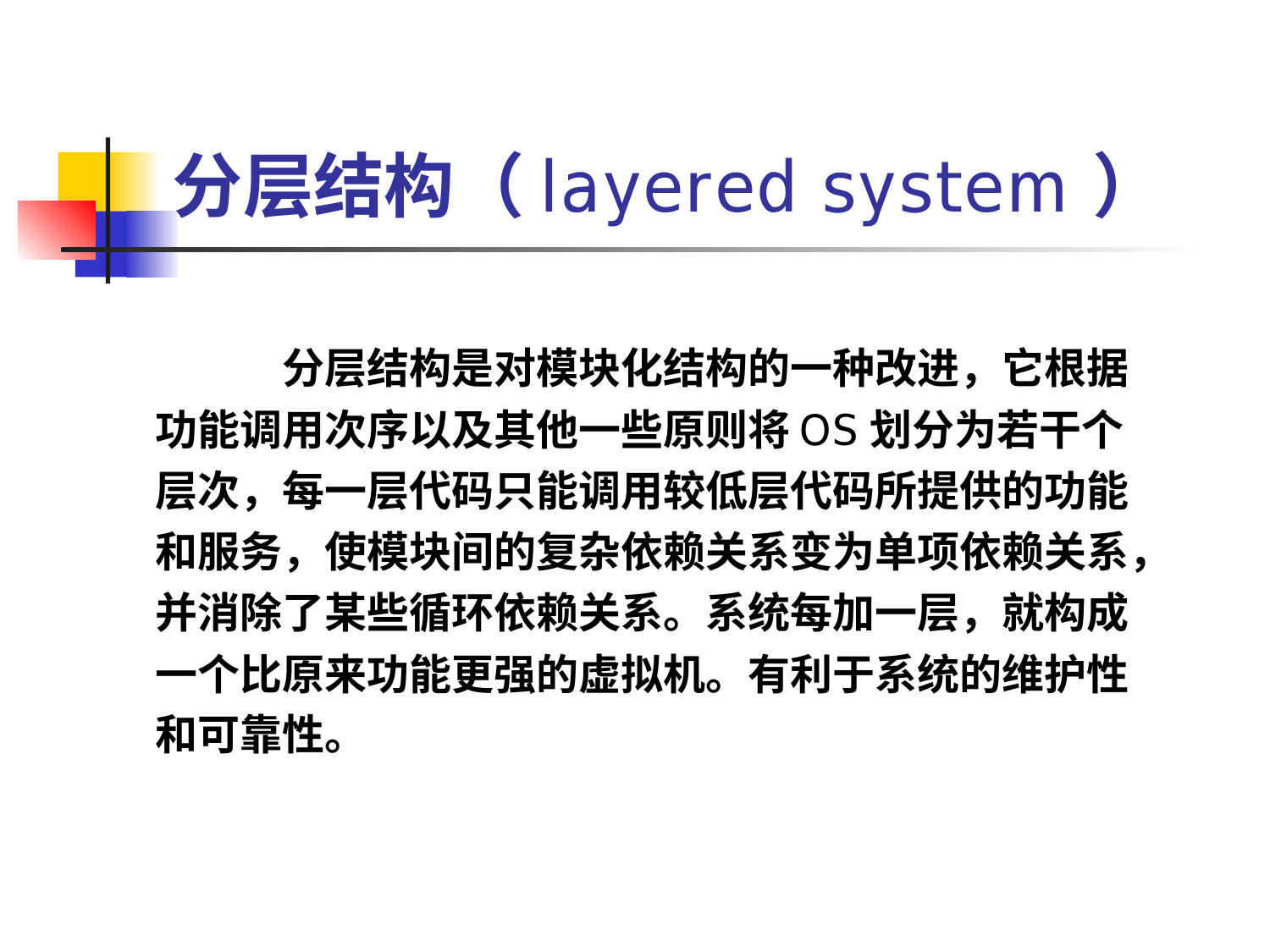

# 分层结构（layered system）
		分层结构是对模块化结构的一种改进，它根据功能调用次序以及其他一些原则将OS划分为若干个层次，每一层代码只能调用较低层代码所提供的功能和服务，使模块间的复杂依赖关系变为单项依赖关系，并消除了某些循环依赖关系。系统每加一层，就构成一个比原来功能更强的虚拟机。有利于系统的维护性和可靠性。